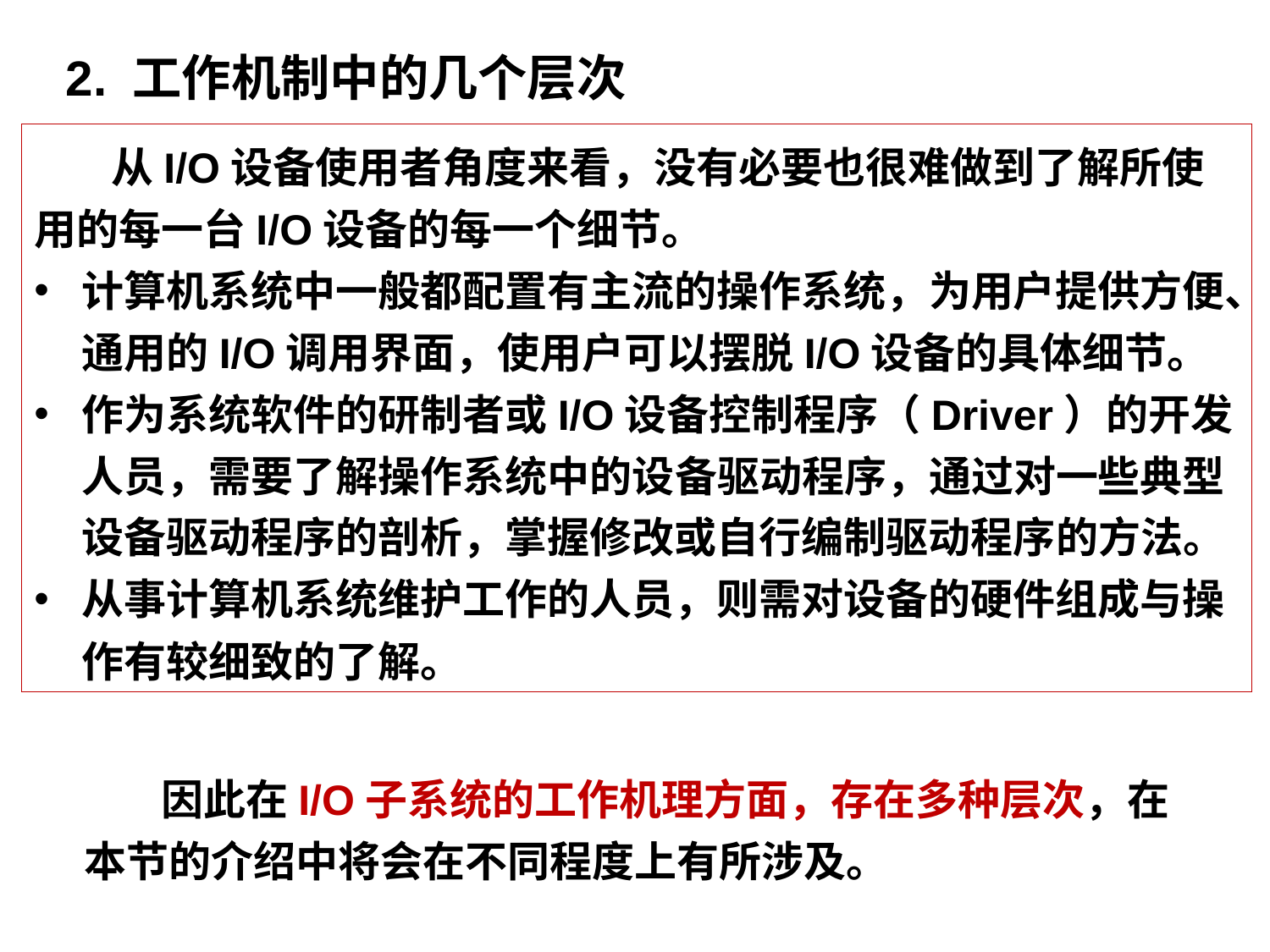

2. 工作机制中的几个层次
       从I/O设备使用者角度来看，没有必要也很难做到了解所使用的每一台I/O设备的每一个细节。
计算机系统中一般都配置有主流的操作系统，为用户提供方便、通用的I/O调用界面，使用户可以摆脱I/O设备的具体细节。
作为系统软件的研制者或I/O设备控制程序（Driver）的开发人员，需要了解操作系统中的设备驱动程序，通过对一些典型设备驱动程序的剖析，掌握修改或自行编制驱动程序的方法。
从事计算机系统维护工作的人员，则需对设备的硬件组成与操作有较细致的了解。
       因此在I/O子系统的工作机理方面，存在多种层次，在本节的介绍中将会在不同程度上有所涉及。
186